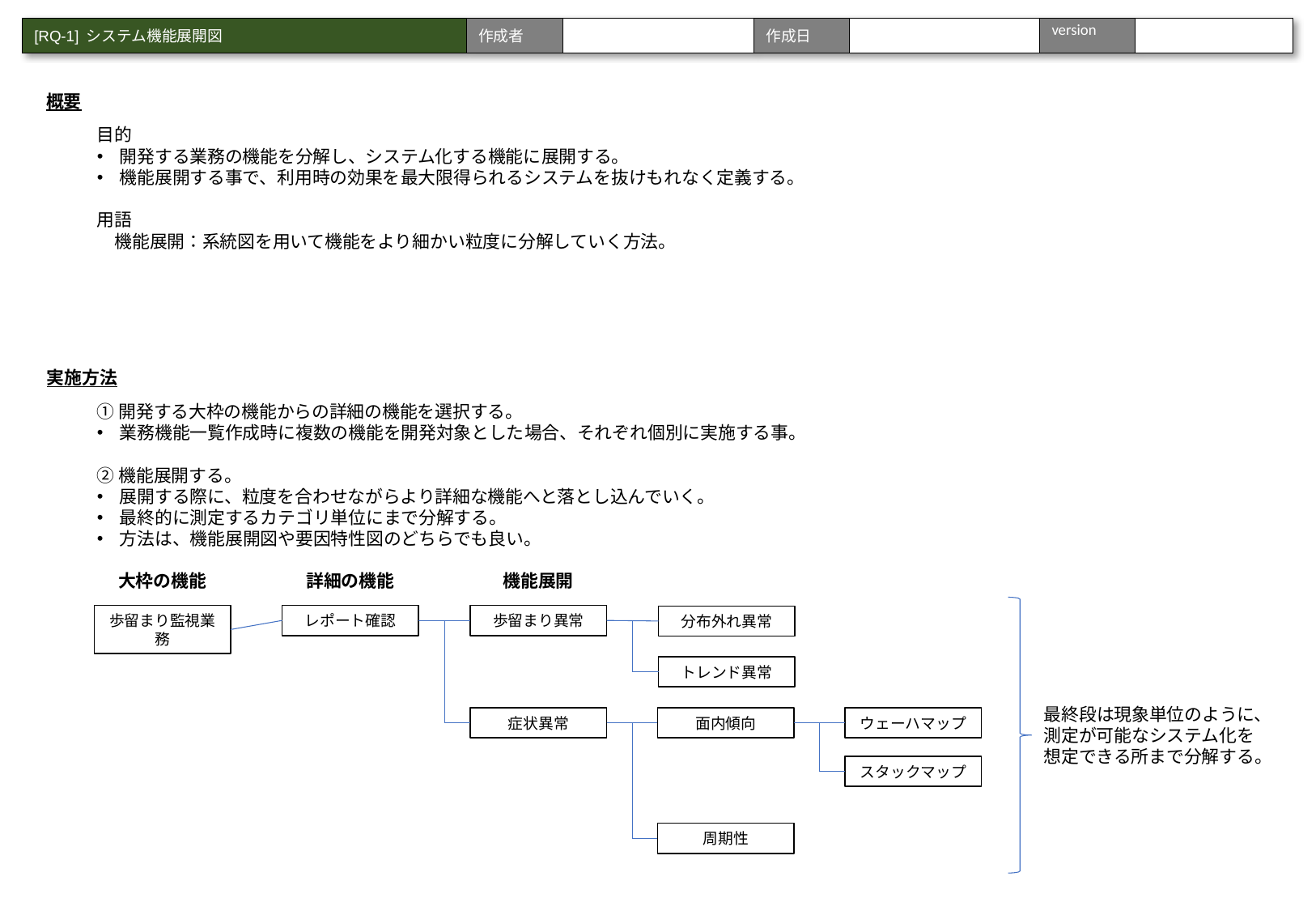

| [RQ-1] システム機能展開図 | 作成者 |  | 作成日 |  | version |  |
| --- | --- | --- | --- | --- | --- | --- |
概要
目的
開発する業務の機能を分解し、システム化する機能に展開する。
機能展開する事で、利用時の効果を最大限得られるシステムを抜けもれなく定義する。

用語
　機能展開：系統図を用いて機能をより細かい粒度に分解していく方法。
実施方法
①開発する大枠の機能からの詳細の機能を選択する。
業務機能一覧作成時に複数の機能を開発対象とした場合、それぞれ個別に実施する事。

②機能展開する。
展開する際に、粒度を合わせながらより詳細な機能へと落とし込んでいく。
最終的に測定するカテゴリ単位にまで分解する。
方法は、機能展開図や要因特性図のどちらでも良い。
大枠の機能
詳細の機能
機能展開

歩留まり監視業務
レポート確認
歩留まり異常
分布外れ異常
トレンド異常
最終段は現象単位のように、
測定が可能なシステム化を想定できる所まで分解する。
症状異常
面内傾向
ウェーハマップ
スタックマップ
周期性